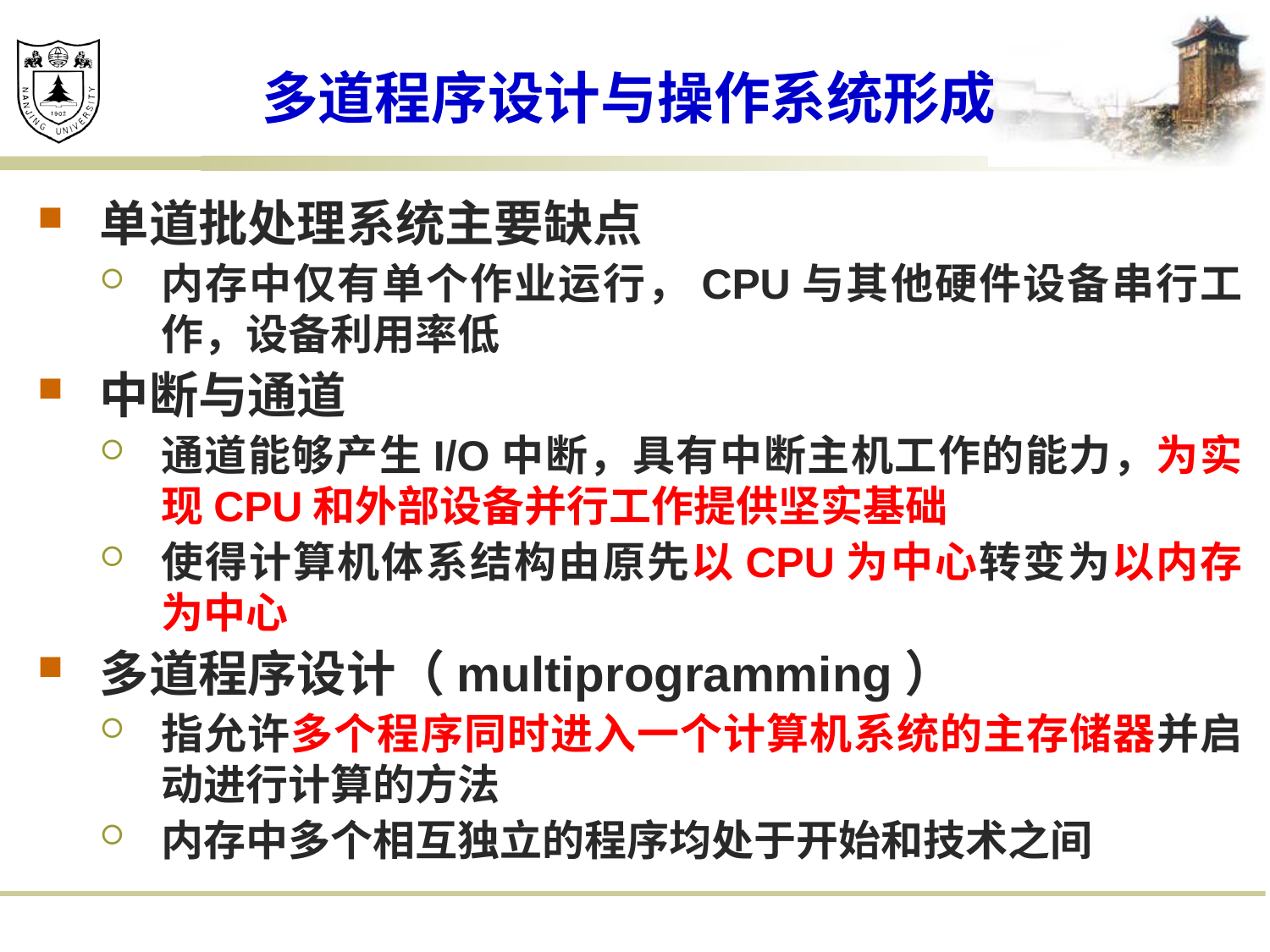

# 多道程序设计与操作系统形成
单道批处理系统主要缺点
内存中仅有单个作业运行，CPU与其他硬件设备串行工作，设备利用率低
中断与通道
通道能够产生I/O中断，具有中断主机工作的能力，为实现CPU和外部设备并行工作提供坚实基础
使得计算机体系结构由原先以CPU为中心转变为以内存为中心
多道程序设计（multiprogramming）
指允许多个程序同时进入一个计算机系统的主存储器并启动进行计算的方法
内存中多个相互独立的程序均处于开始和技术之间
56